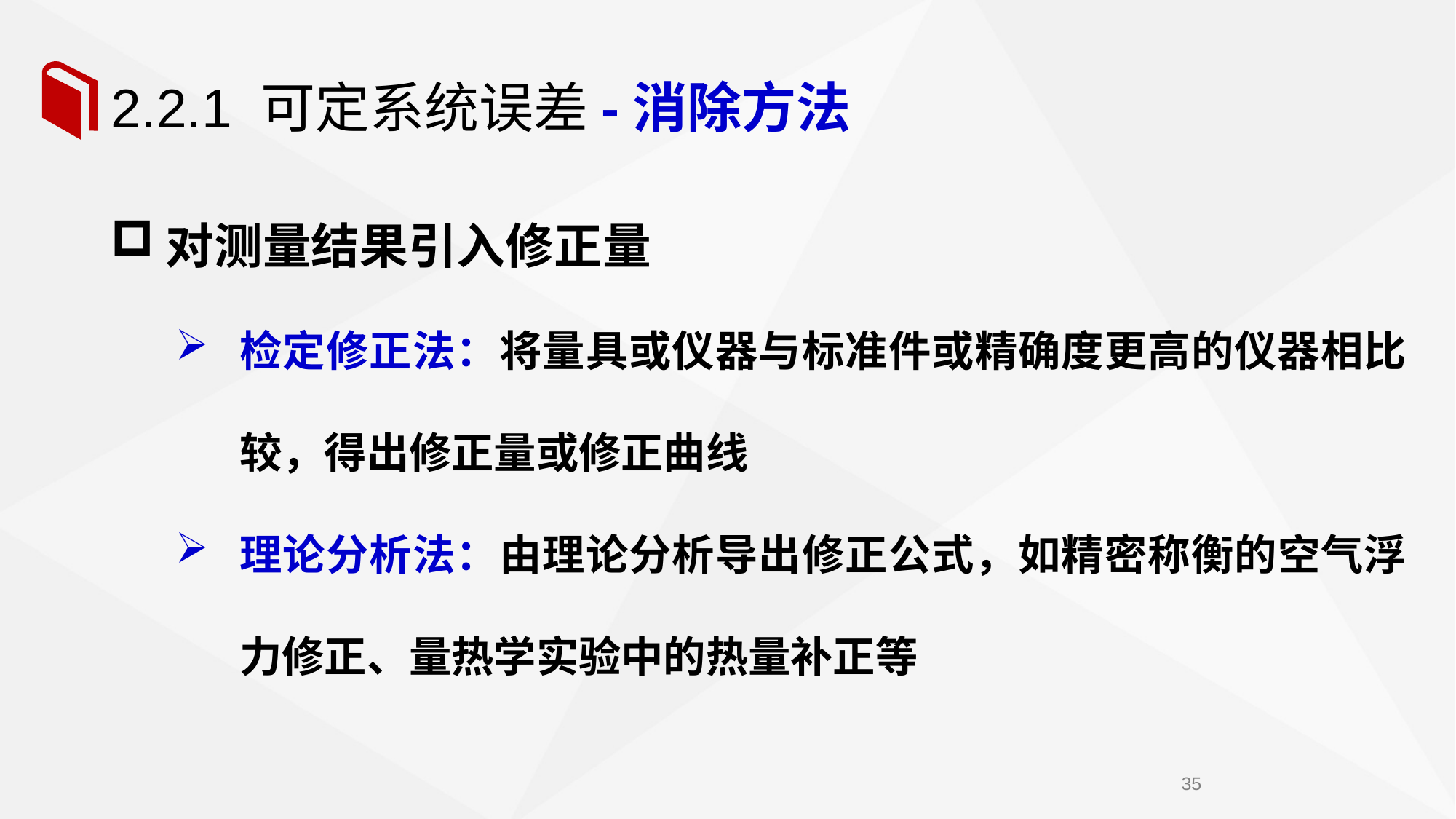

# 2.2.1 可定系统误差-消除方法
对测量结果引入修正量
检定修正法：将量具或仪器与标准件或精确度更高的仪器相比较，得出修正量或修正曲线
理论分析法：由理论分析导出修正公式，如精密称衡的空气浮力修正、量热学实验中的热量补正等
35